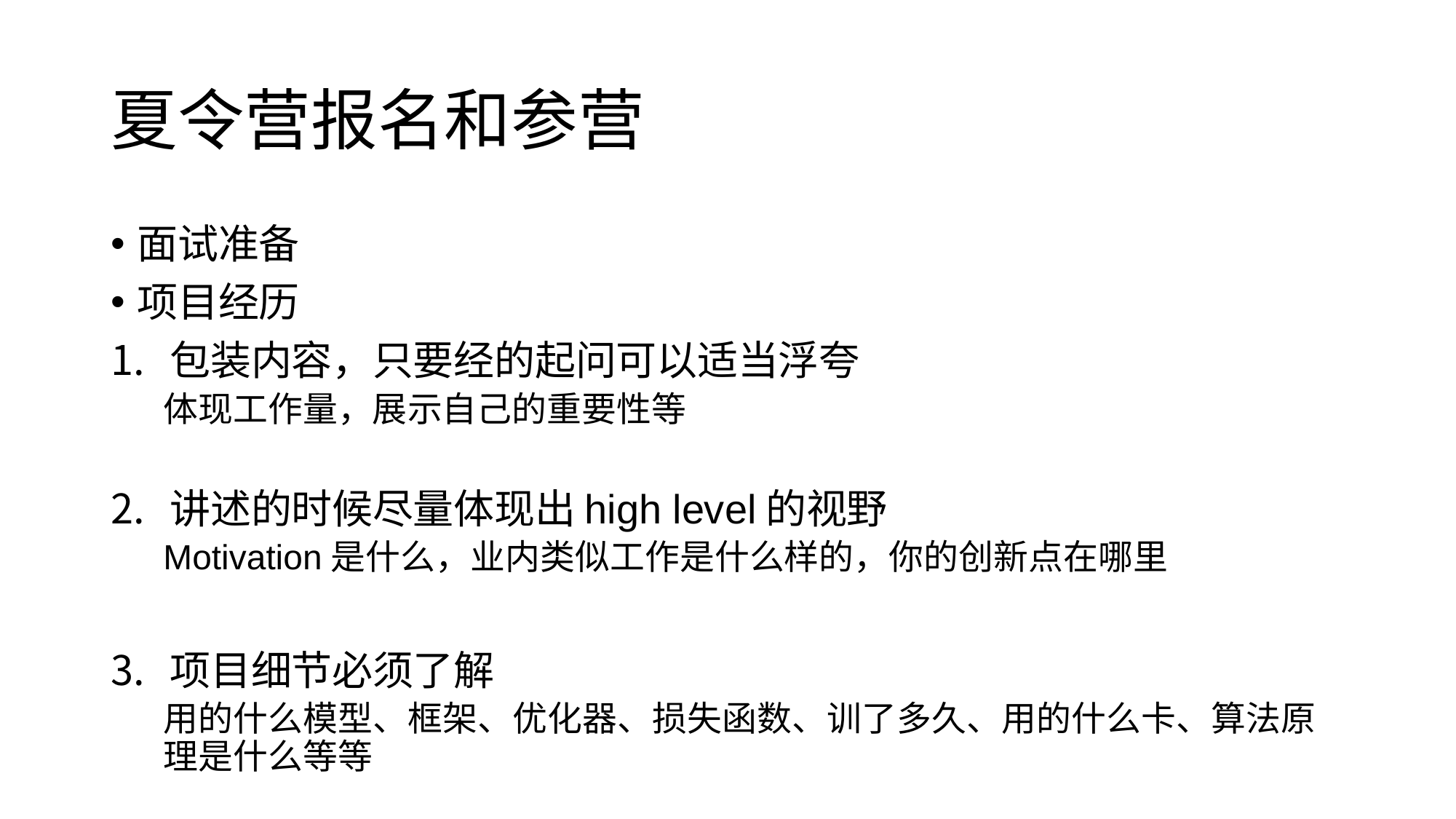

# 夏令营报名和参营
面试准备
项目经历
包装内容，只要经的起问可以适当浮夸
体现工作量，展示自己的重要性等

讲述的时候尽量体现出high level的视野
Motivation是什么，业内类似工作是什么样的，你的创新点在哪里

项目细节必须了解
用的什么模型、框架、优化器、损失函数、训了多久、用的什么卡、算法原理是什么等等